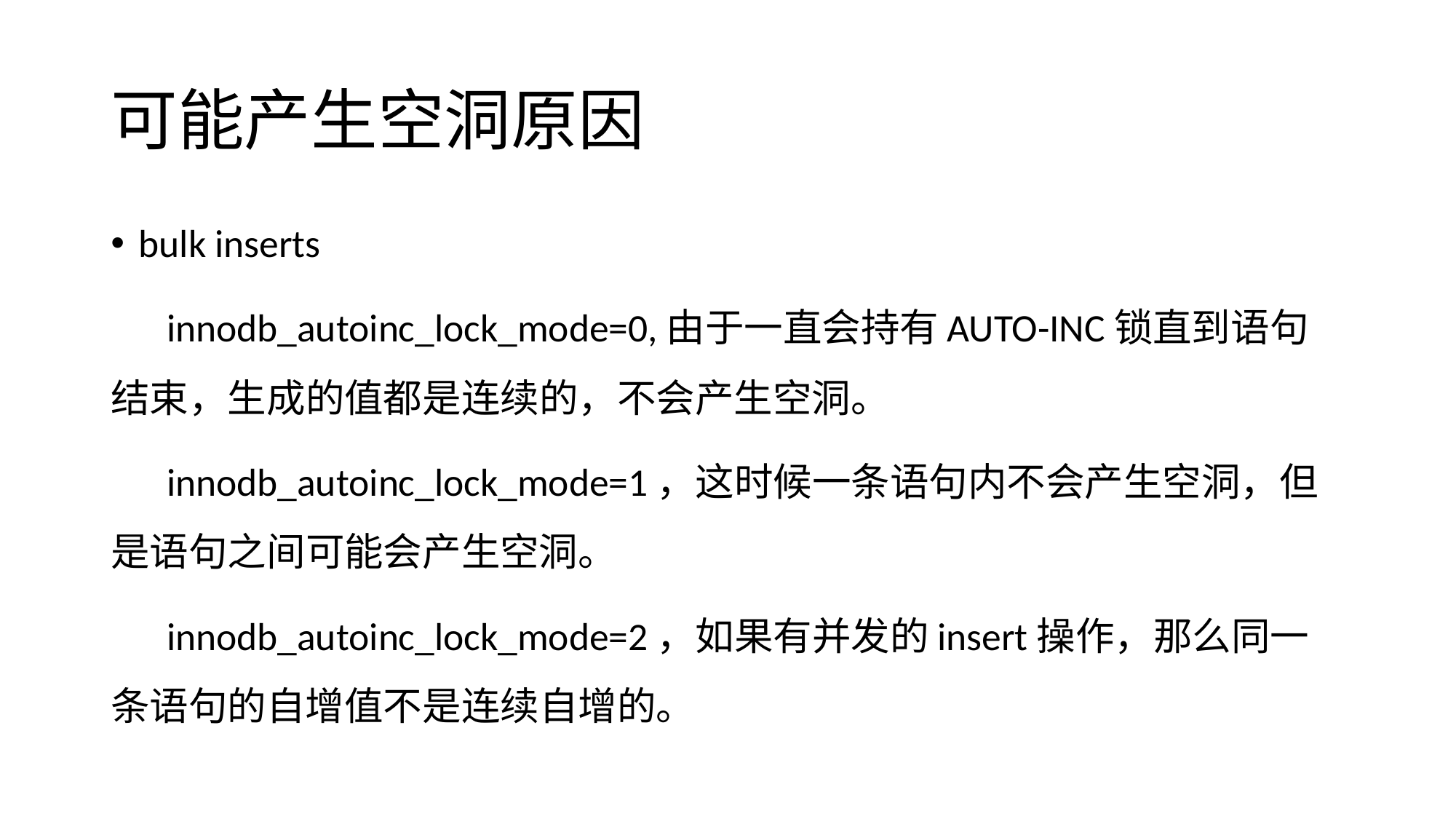

# 可能产生空洞原因
bulk inserts
innodb_autoinc_lock_mode=0,由于一直会持有AUTO-INC锁直到语句结束，生成的值都是连续的，不会产生空洞。
innodb_autoinc_lock_mode=1，这时候一条语句内不会产生空洞，但是语句之间可能会产生空洞。
innodb_autoinc_lock_mode=2，如果有并发的insert操作，那么同一条语句的自增值不是连续自增的。